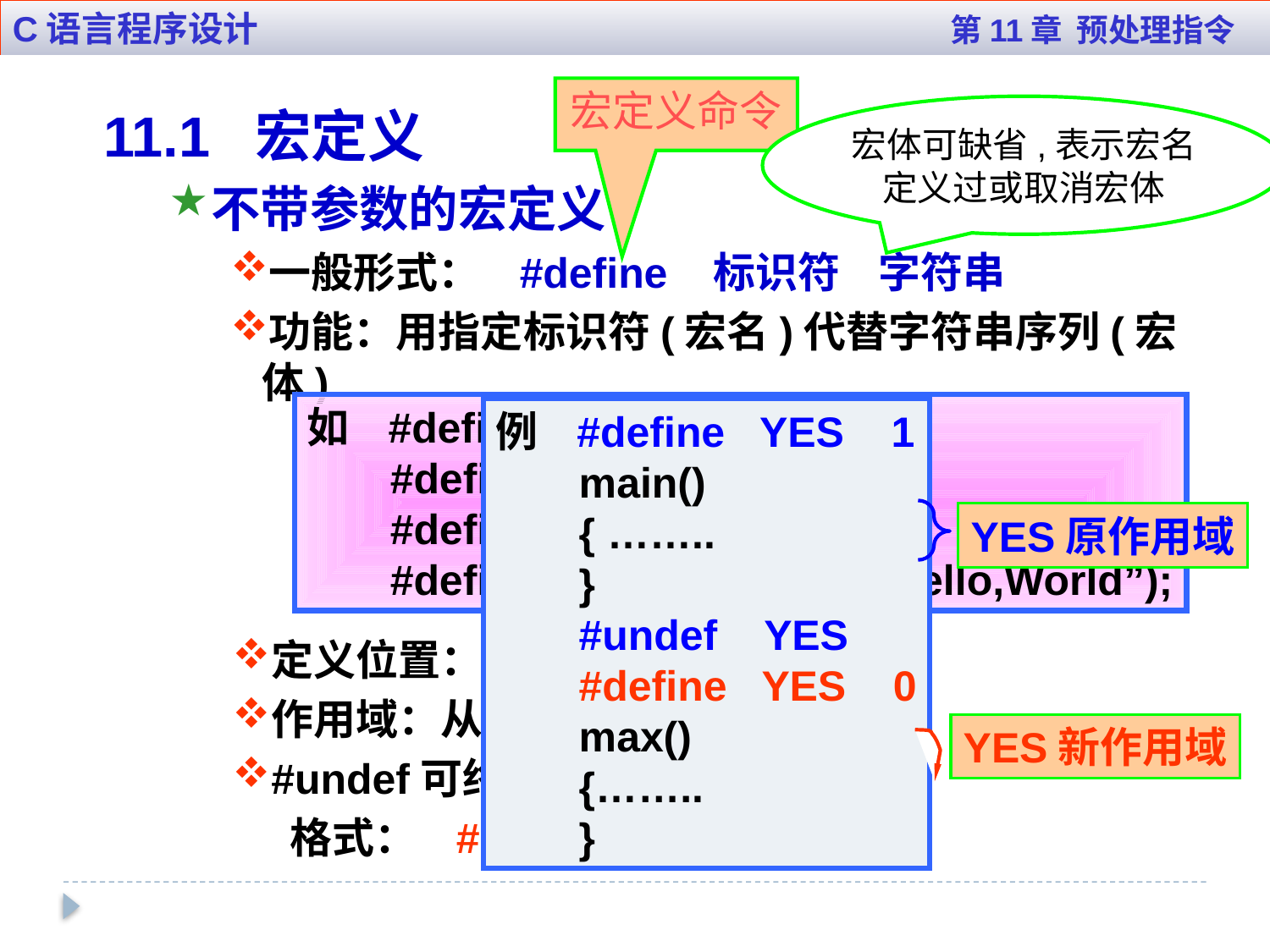

C语言程序设计                                                                                      第11章  预处理指令
宏定义命令
11.1  宏定义
不带参数的宏定义
一般形式：   #define   标识符    字符串
功能：用指定标识符(宏名)代替字符串序列(宏体)
宏体可缺省,表示宏名
定义过或取消宏体
如   #define    YES   1
       #define     NO    0
       #define     PI      3.1415926
       #define     OUT     printf(“Hello,World”);
例   #define   YES    1
       main()
       { ……..
       }
       #undef    YES
       #define   YES    0
       max()
       {……..
       }

YES原作用域
YES新作用域

定义位置：任意(一般在函数外面)
作用域：从定义命令到文件结束
#undef可终止宏名作用域
     格式：   #undef     宏名